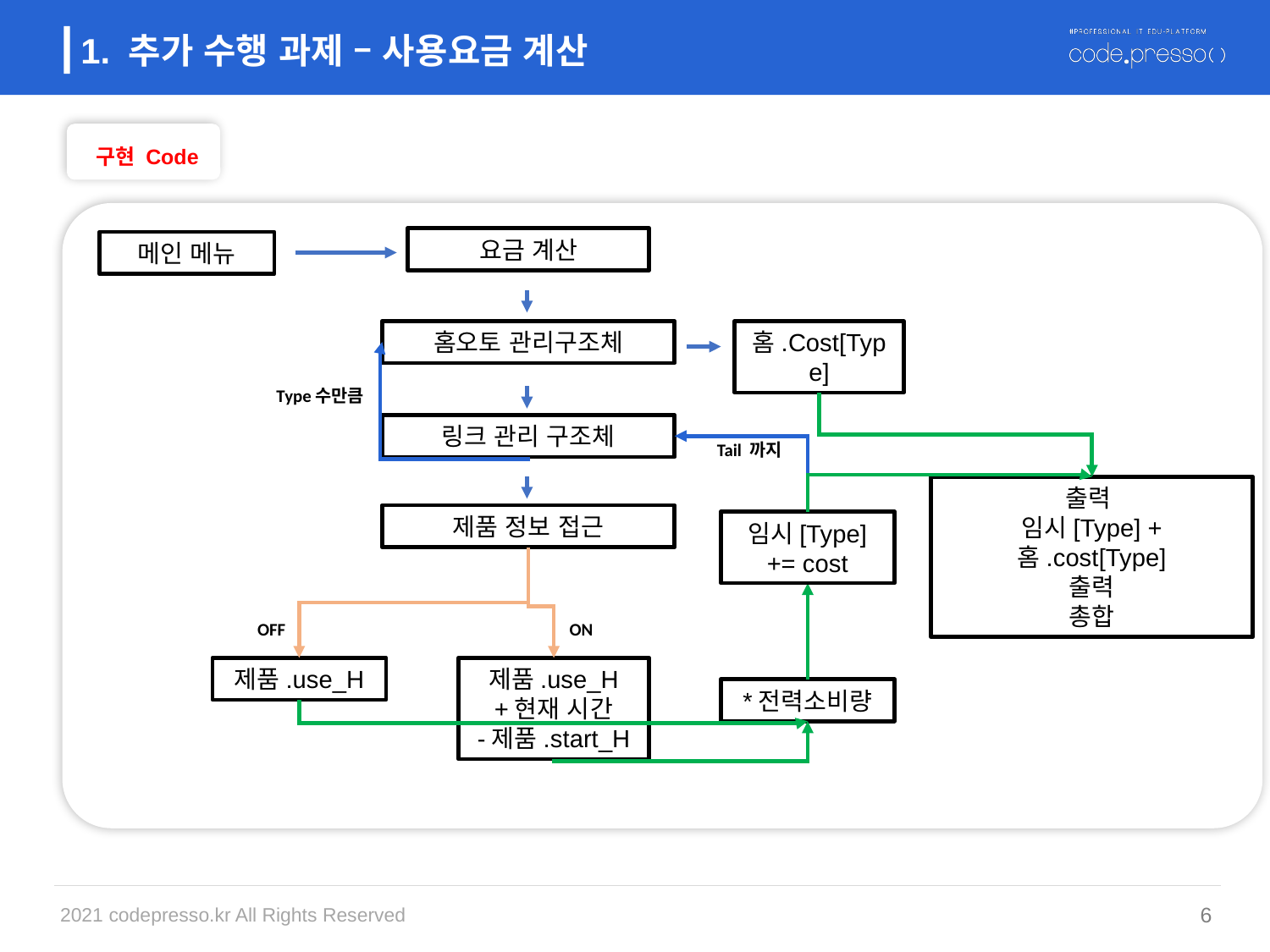

1. 추가 수행 과제 – 사용요금 계산
구현 Code

요금 계산
메인 메뉴
홈.Cost[Type]
홈오토 관리구조체
Type수만큼
링크 관리 구조체
Tail 까지
출력
임시[Type] + 홈.cost[Type]
출력
총합
제품 정보 접근
임시[Type] += cost
OFF
ON
제품.use_H
제품.use_H
+현재 시간
-제품.start_H
*전력소비량